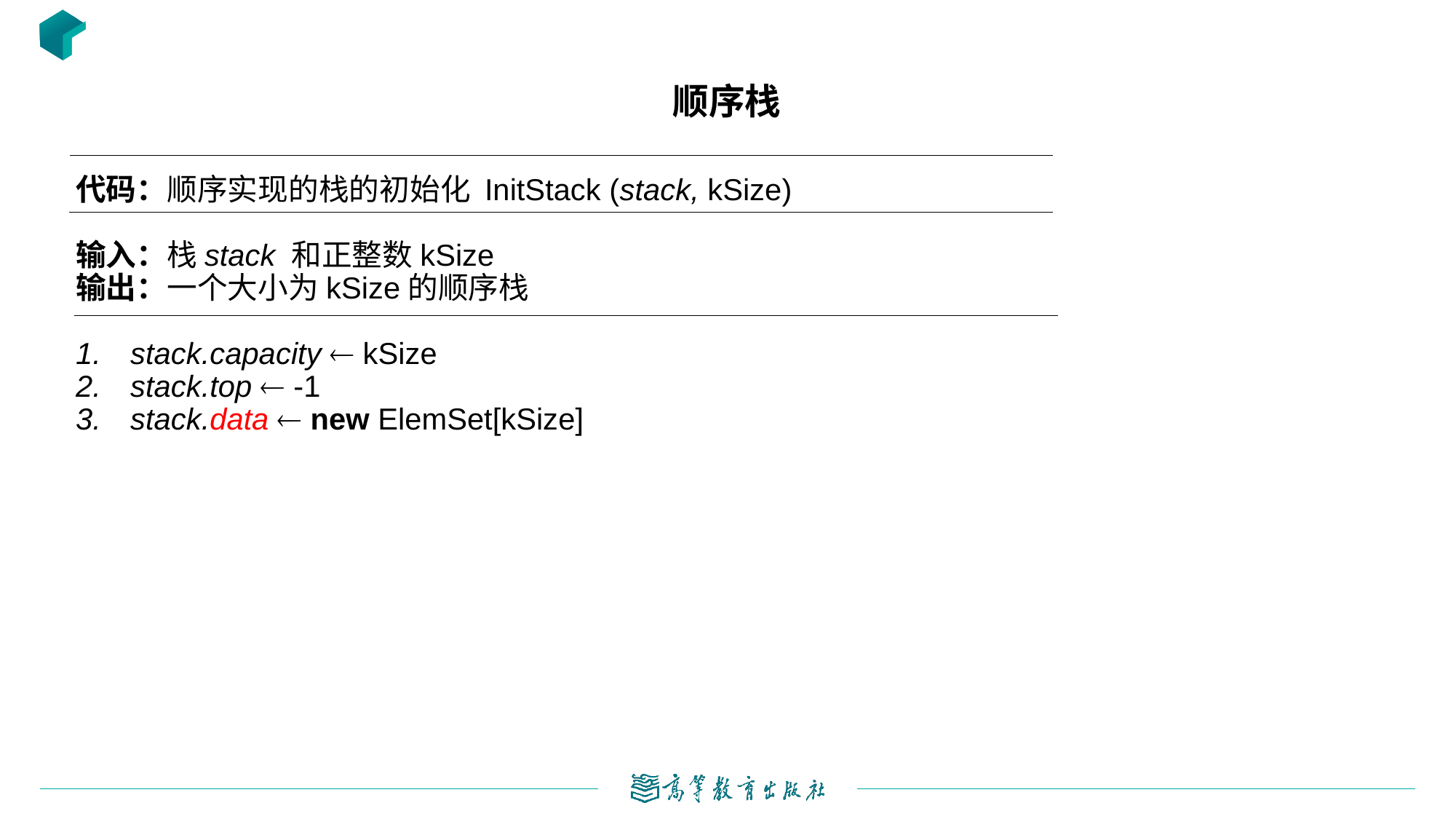

# 顺序栈
代码：顺序实现的栈的初始化 InitStack (stack, kSize)

输入：栈stack 和正整数kSize
输出：一个大小为kSize的顺序栈

stack.capacity ← kSize
stack.top ← -1
stack.data ← new ElemSet[kSize]